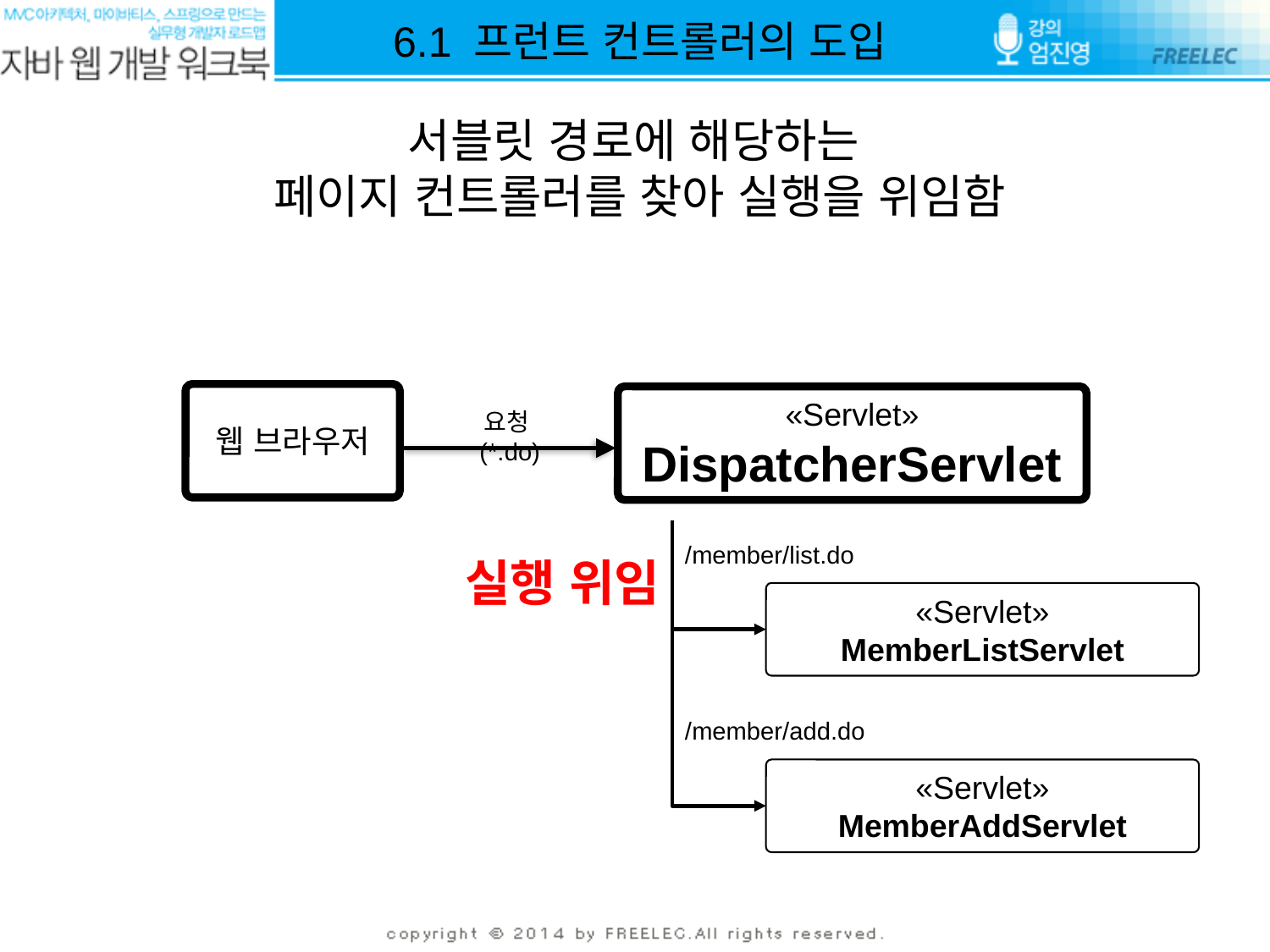

6.1 프런트 컨트롤러의 도입
서블릿 경로에 해당하는
페이지 컨트롤러를 찾아 실행을 위임함
웹 브라우저
«Servlet»
DispatcherServlet

요청(*.do)

/member/list.do
실행 위임
«Servlet»
MemberListServlet

/member/add.do
«Servlet»
MemberAddServlet